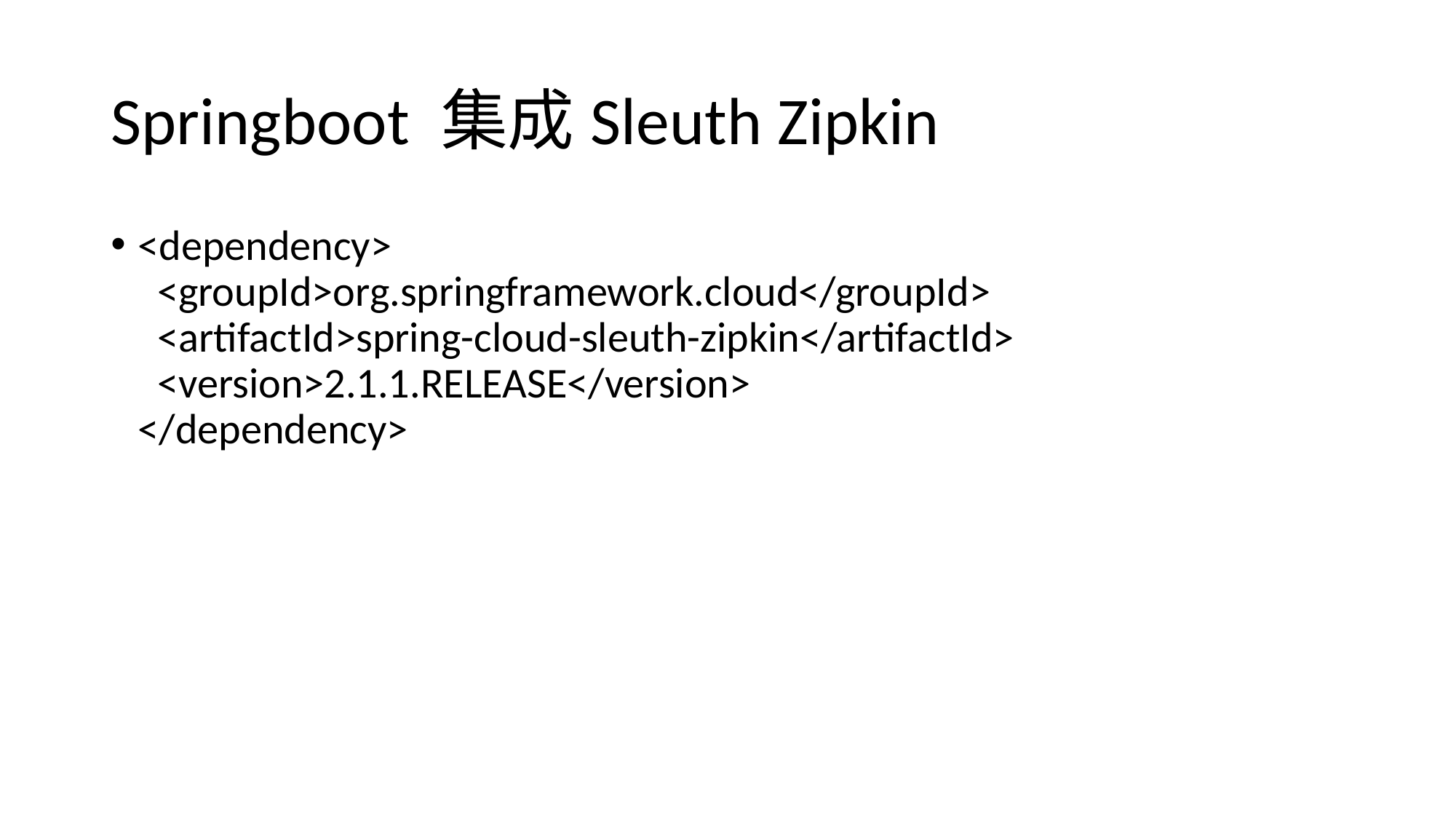

# Springboot 集成Sleuth Zipkin
<dependency>
  <groupId>org.springframework.cloud</groupId>
  <artifactId>spring-cloud-sleuth-zipkin</artifactId>
  <version>2.1.1.RELEASE</version>
</dependency>